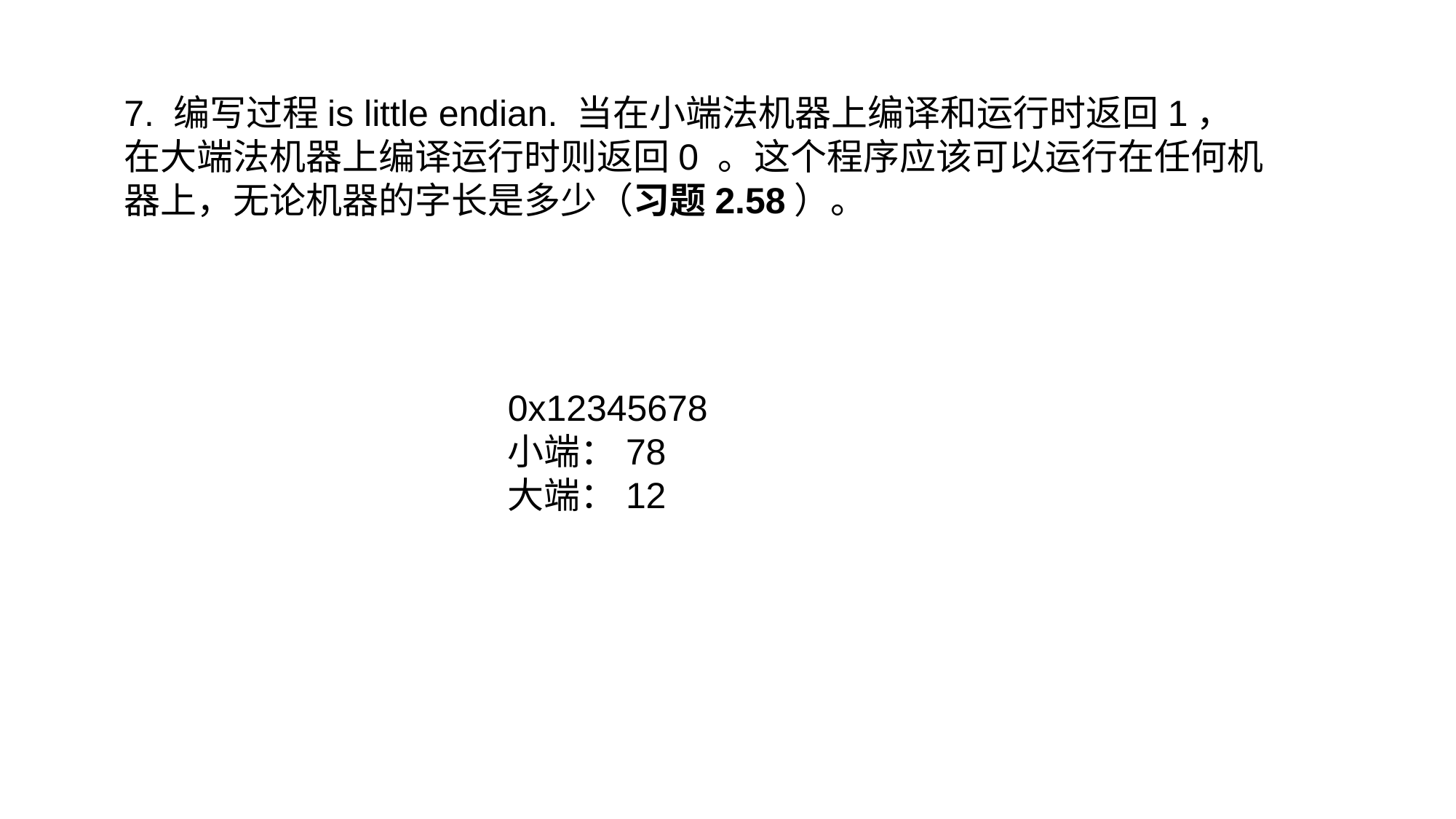

7. 编写过程is little endian. 当在小端法机器上编译和运行时返回1，在大端法机器上编译运行时则返回0 。这个程序应该可以运行在任何机器上，无论机器的字长是多少（习题2.58）。
0x12345678
小端：78
大端：12